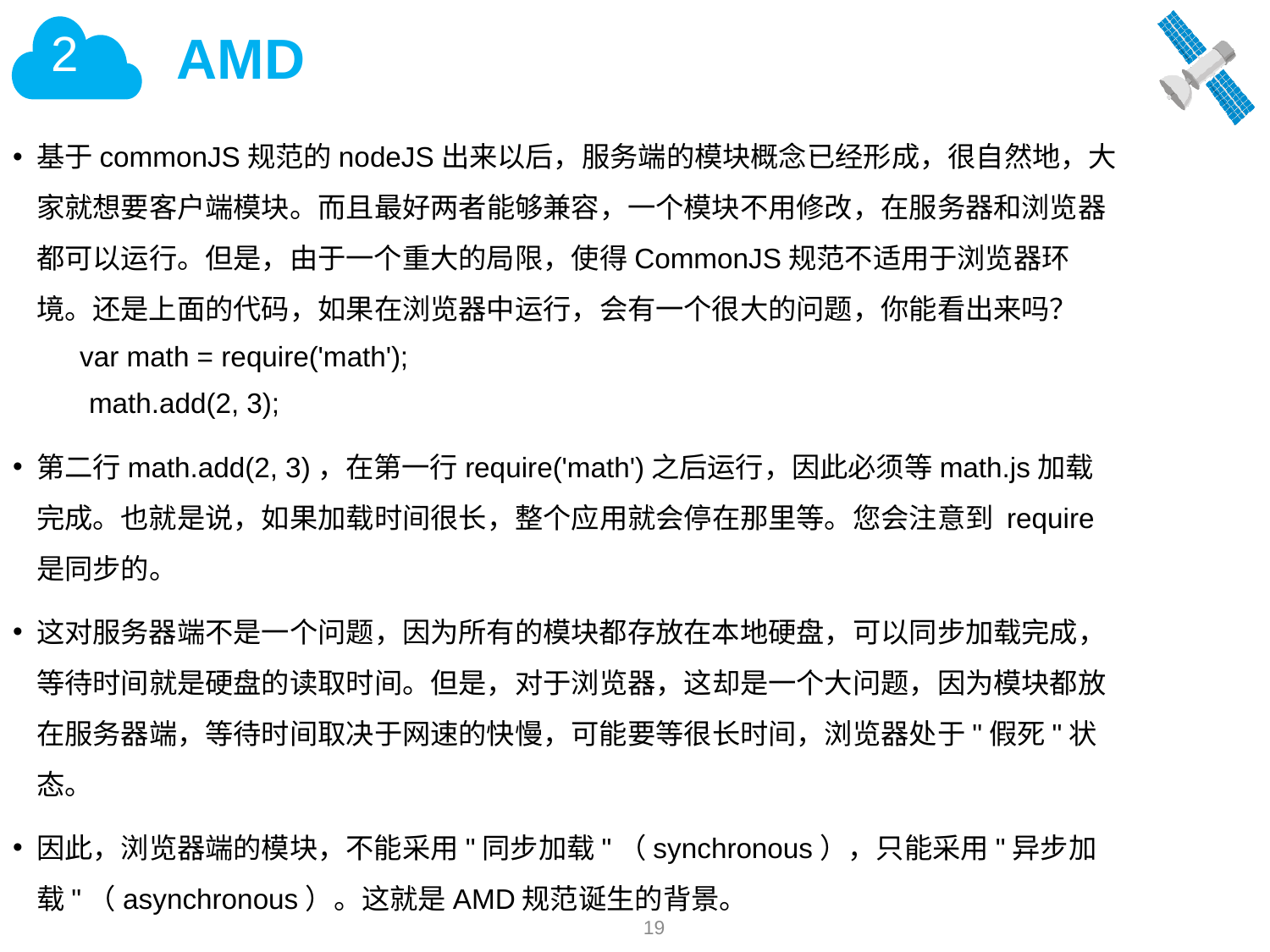

# AMD
基于commonJS规范的nodeJS出来以后，服务端的模块概念已经形成，很自然地，大家就想要客户端模块。而且最好两者能够兼容，一个模块不用修改，在服务器和浏览器都可以运行。但是，由于一个重大的局限，使得CommonJS规范不适用于浏览器环境。还是上面的代码，如果在浏览器中运行，会有一个很大的问题，你能看出来吗？
    　var math = require('math');
 　　math.add(2, 3);
第二行math.add(2, 3)，在第一行require('math')之后运行，因此必须等math.js加载完成。也就是说，如果加载时间很长，整个应用就会停在那里等。您会注意到 require 是同步的。
这对服务器端不是一个问题，因为所有的模块都存放在本地硬盘，可以同步加载完成，等待时间就是硬盘的读取时间。但是，对于浏览器，这却是一个大问题，因为模块都放在服务器端，等待时间取决于网速的快慢，可能要等很长时间，浏览器处于"假死"状态。
因此，浏览器端的模块，不能采用"同步加载"（synchronous），只能采用"异步加载"（asynchronous）。这就是AMD规范诞生的背景。
19